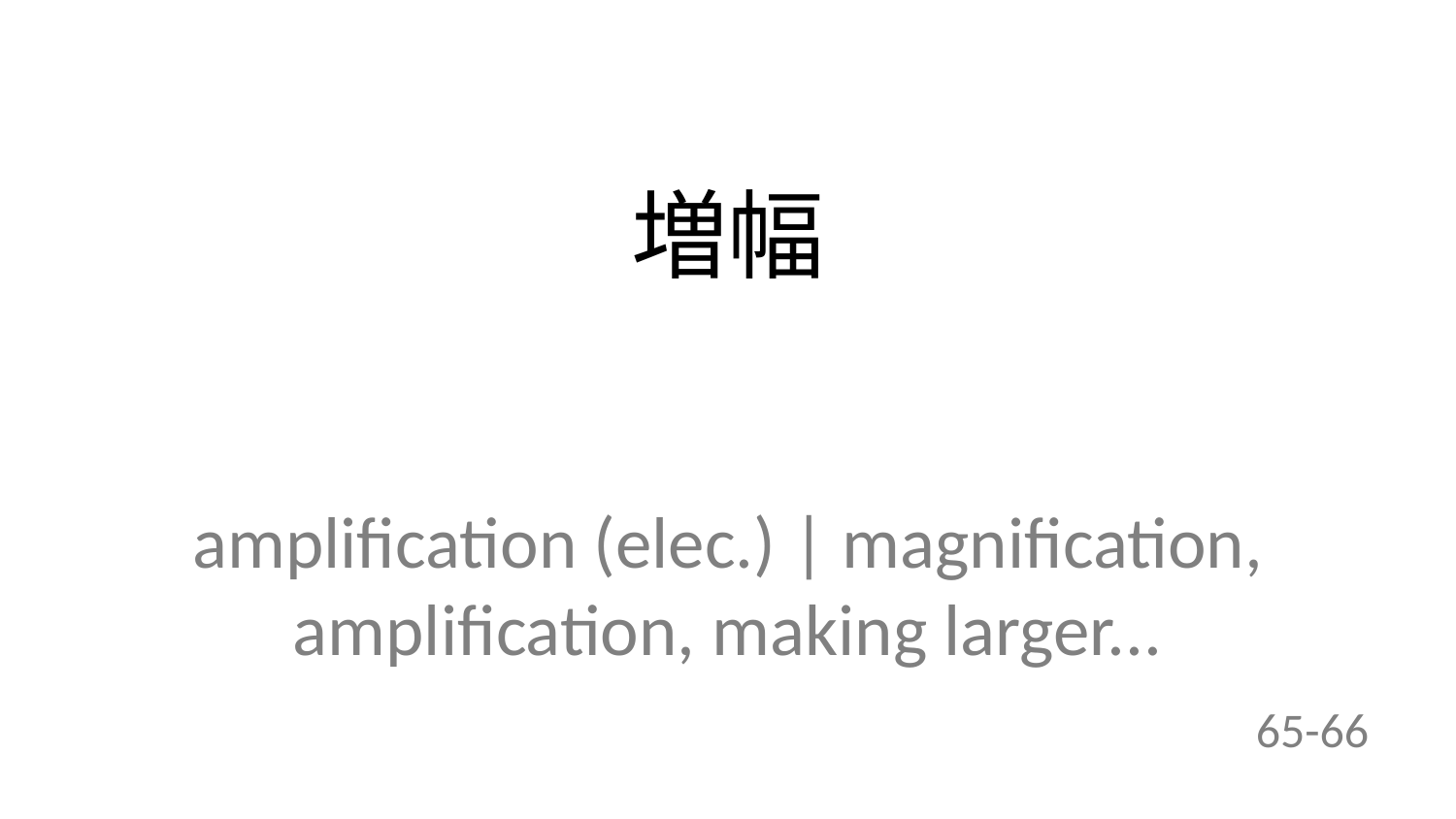

増幅

amplification (elec.) | magnification, amplification, making larger...
65-66